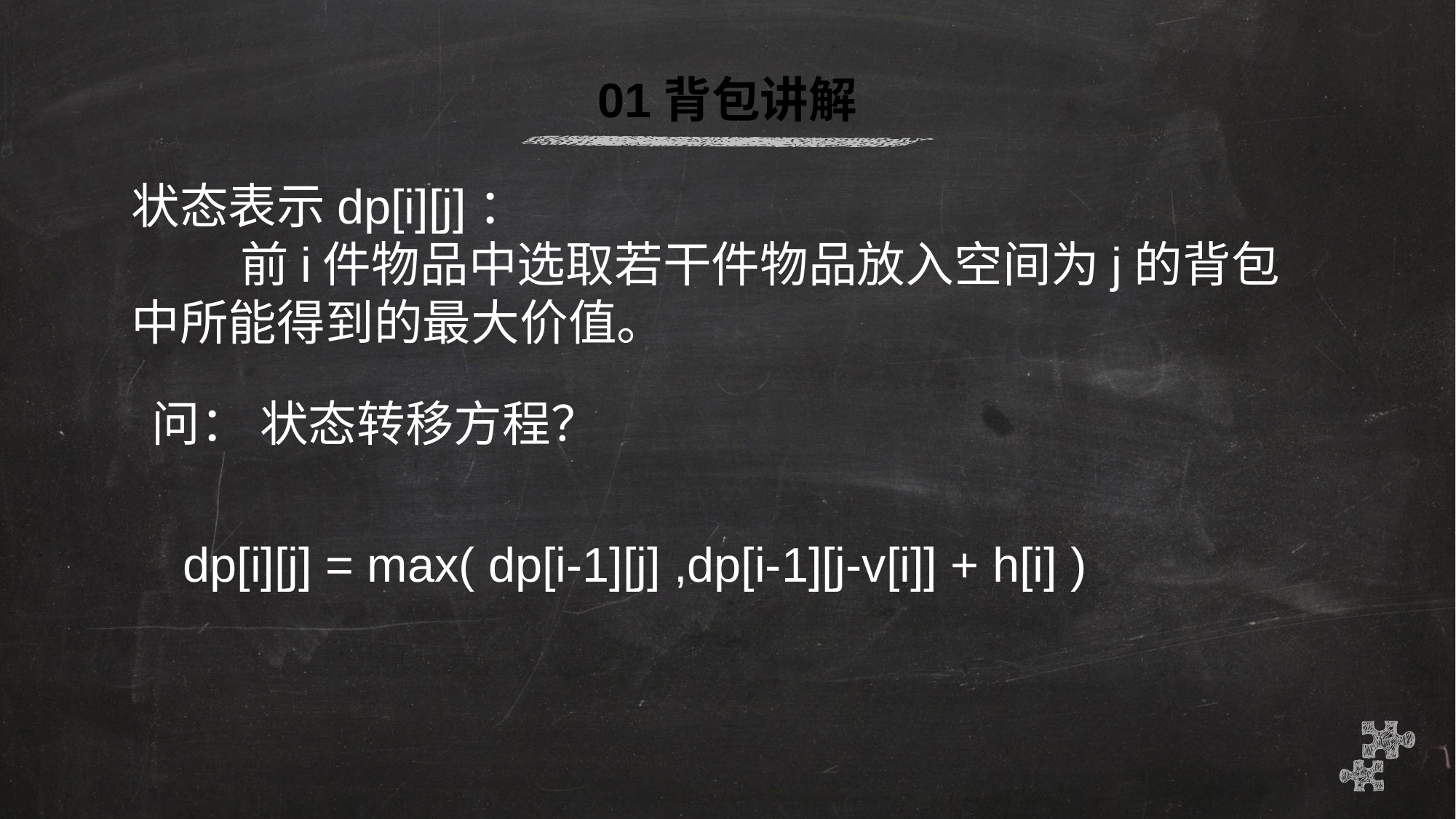

01背包讲解

状态表示dp[i][j]：
	前i件物品中选取若干件物品放入空间为j的背包
中所能得到的最大价值。
问： 状态转移方程？
dp[i][j] = max( dp[i-1][j] ,dp[i-1][j-v[i]] + h[i] )